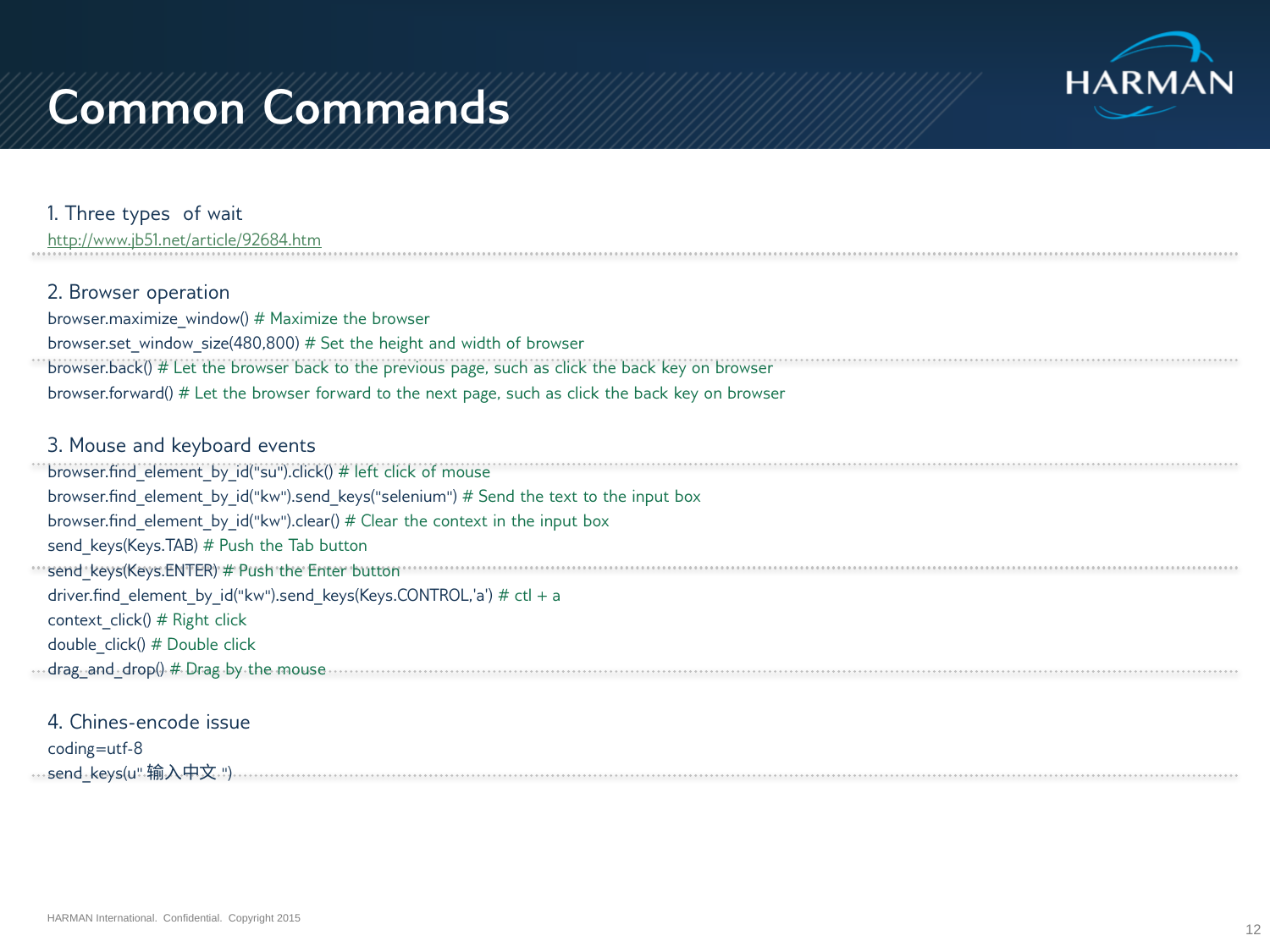

Common Commands
1. Three types  of wait
http://www.jb51.net/article/92684.htm

2. Browser operation
browser.maximize_window() # Maximize the browser
browser.set_window_size(480,800) # Set the height and width of browser
browser.back() # Let the browser back to the previous page, such as click the back key on browser
browser.forward() # Let the browser forward to the next page, such as click the back key on browser

3. Mouse and keyboard events
browser.find_element_by_id("su").click() # left click of mouse
browser.find_element_by_id("kw").send_keys("selenium") # Send the text to the input box
browser.find_element_by_id("kw").clear() # Clear the context in the input box
send_keys(Keys.TAB) # Push the Tab button
send_keys(Keys.ENTER) # Push the Enter button
driver.find_element_by_id("kw").send_keys(Keys.CONTROL,'a') # ctl + a
context_click() # Right click
double_click() # Double click
drag_and_drop() # Drag by the mouse

4. Chines-encode issue
coding=utf-8
send_keys(u"输入中文")